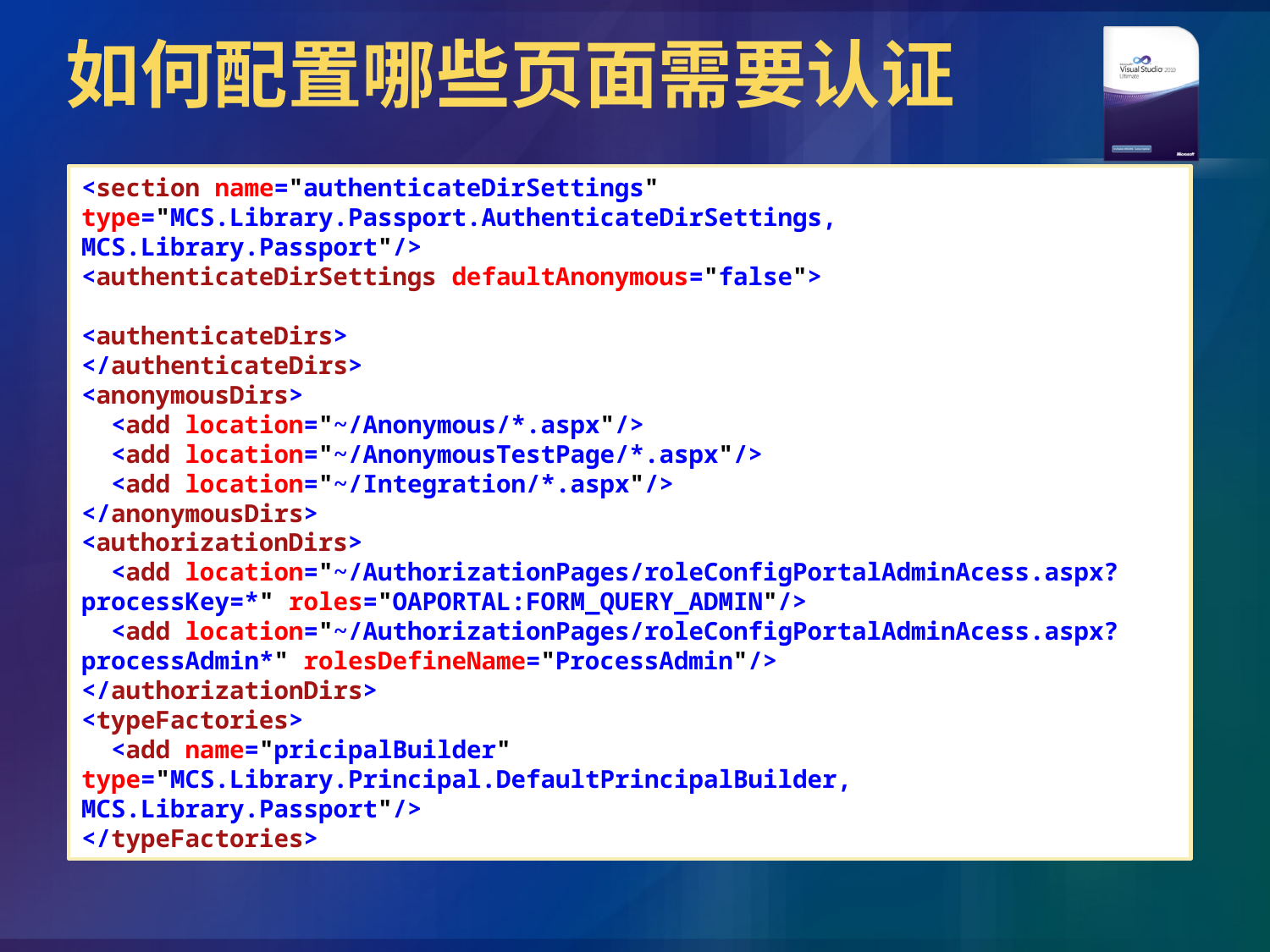

# 如何配置哪些页面需要认证
<section name="authenticateDirSettings" type="MCS.Library.Passport.AuthenticateDirSettings, MCS.Library.Passport"/>
<authenticateDirSettings defaultAnonymous="false">

<authenticateDirs>
</authenticateDirs>
<anonymousDirs>
  <add location="~/Anonymous/*.aspx"/>
  <add location="~/AnonymousTestPage/*.aspx"/>
  <add location="~/Integration/*.aspx"/>
</anonymousDirs>
<authorizationDirs>
  <add location="~/AuthorizationPages/roleConfigPortalAdminAcess.aspx?processKey=*" roles="OAPORTAL:FORM_QUERY_ADMIN"/>
  <add location="~/AuthorizationPages/roleConfigPortalAdminAcess.aspx?processAdmin*" rolesDefineName="ProcessAdmin"/>
</authorizationDirs>
<typeFactories>
  <add name="pricipalBuilder" type="MCS.Library.Principal.DefaultPrincipalBuilder, MCS.Library.Passport"/>
</typeFactories>